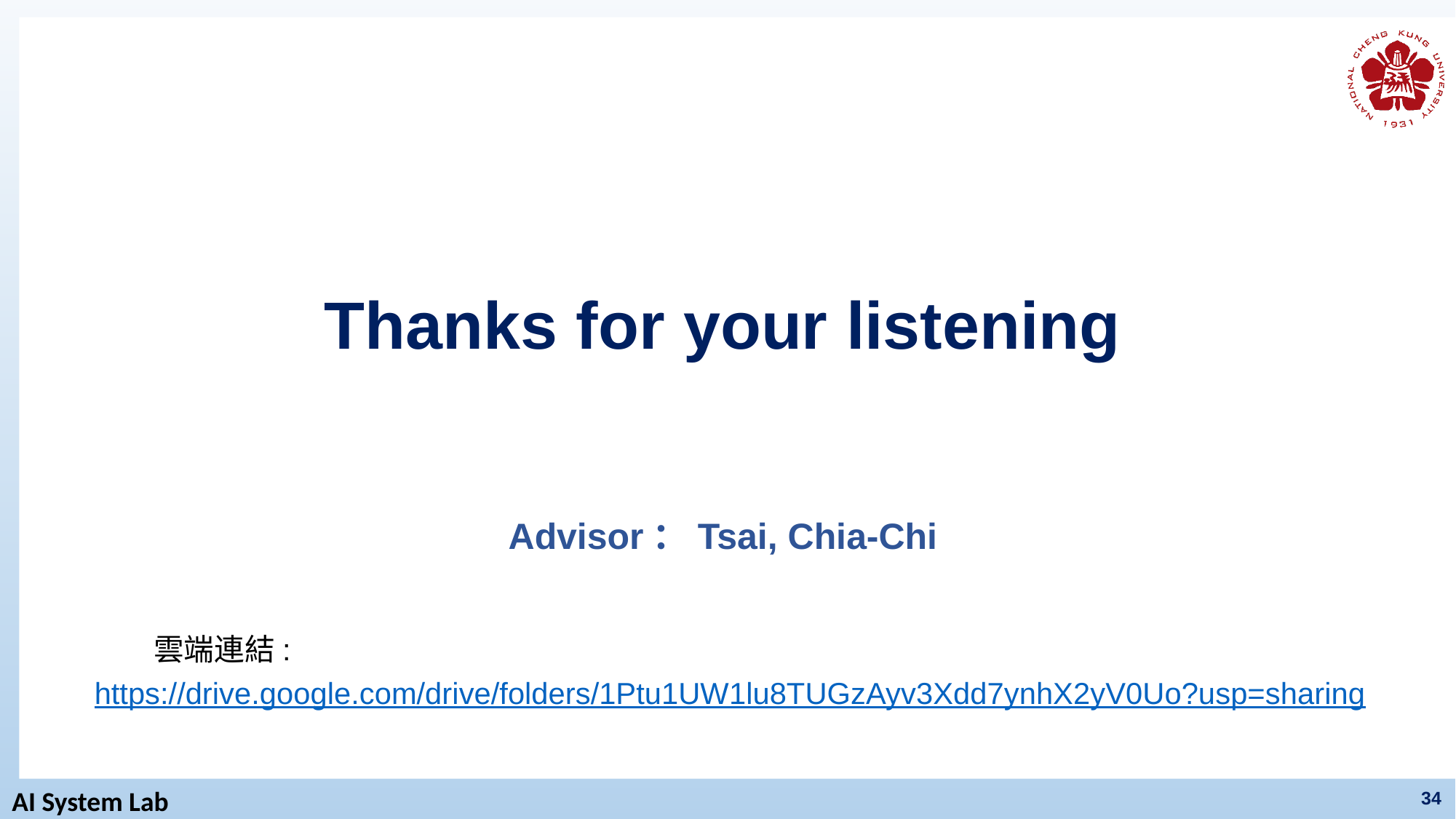

# Thanks for your listening
Advisor：Tsai, Chia-Chi

雲端連結:
https://drive.google.com/drive/folders/1Ptu1UW1lu8TUGzAyv3Xdd7ynhX2yV0Uo?usp=sharing
34